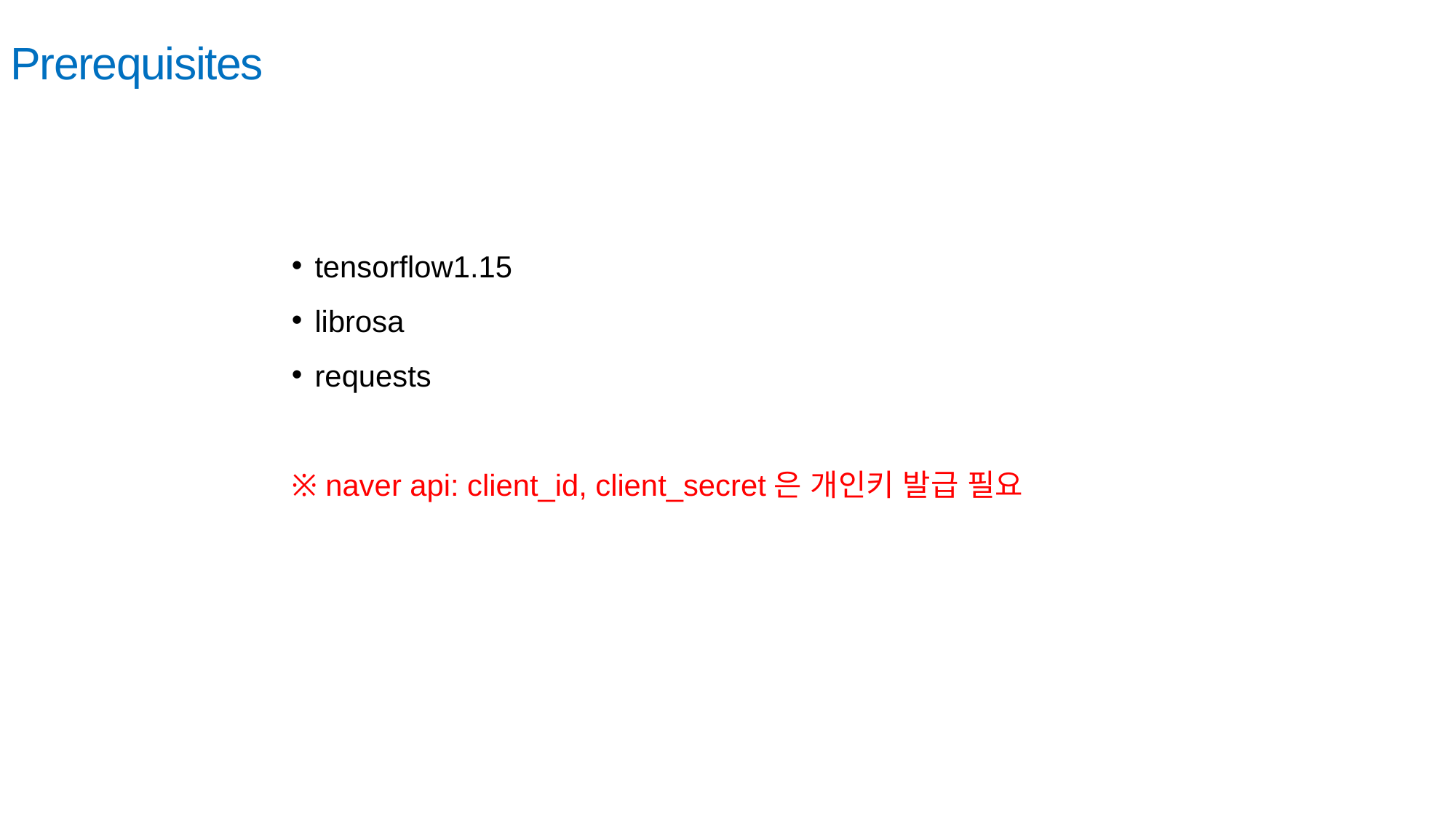

Prerequisites
tensorflow1.15
librosa
requests

※ naver api: client_id, client_secret은 개인키 발급 필요